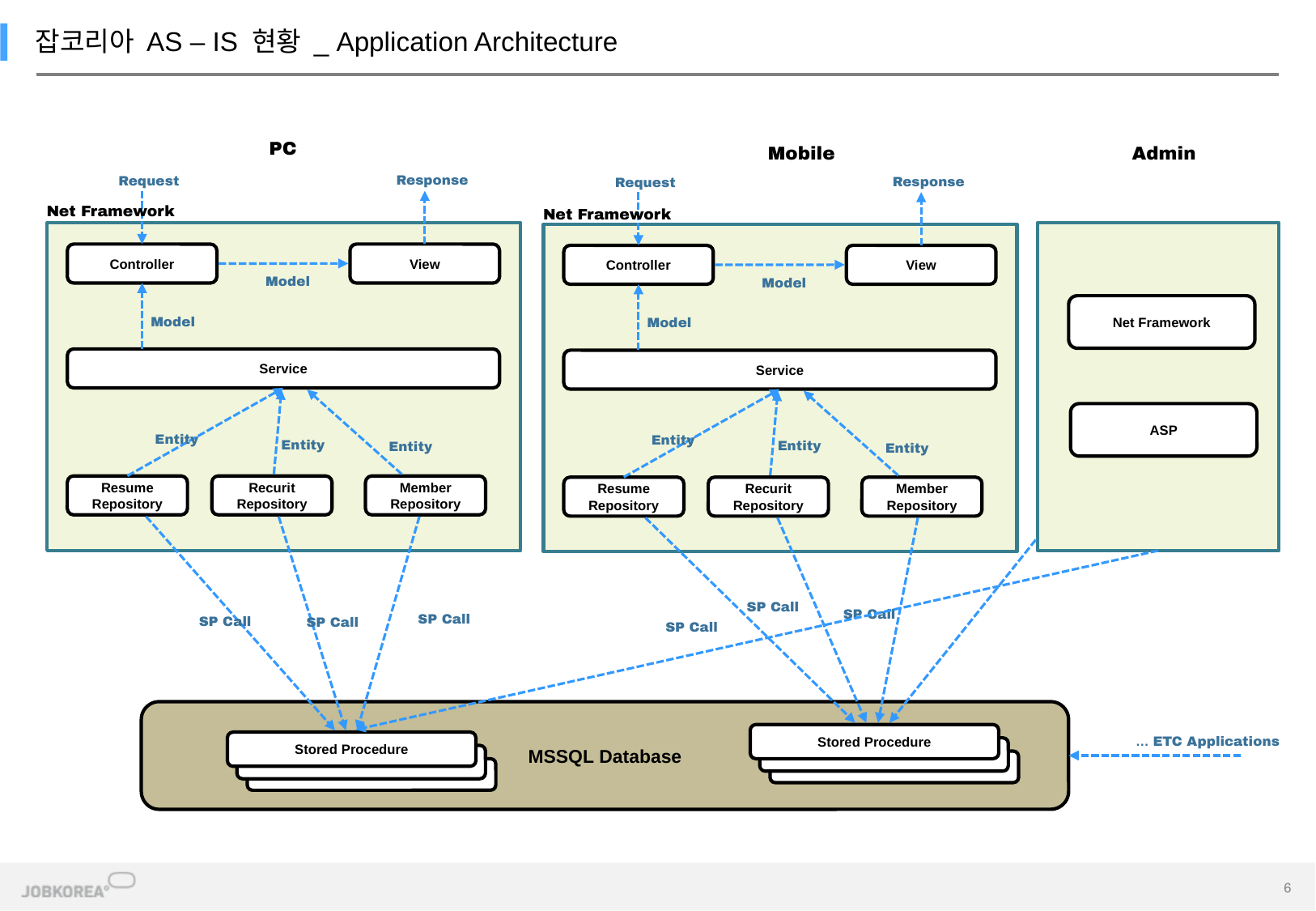

잡코리아 AS – IS 현황 _ Application Architecture
PC
Mobile
Admin
Response
Request
Response
Request

Net Framework
Net Framework

View

Controller

View

Controller

Model
Model

Net Framework
Model
Model

Service

Service

ASP
Entity
Entity
Entity
Entity
Entity
Entity
Resume
Repository

Recurit
Repository

Member
Repository

Resume
Repository

Recurit
Repository

Member
Repository

SP Call
SP Call
SP Call
SP Call
SP Call
SP Call

MSSQL Database

Stored Procedure
… ETC Applications

Stored Procedure

6